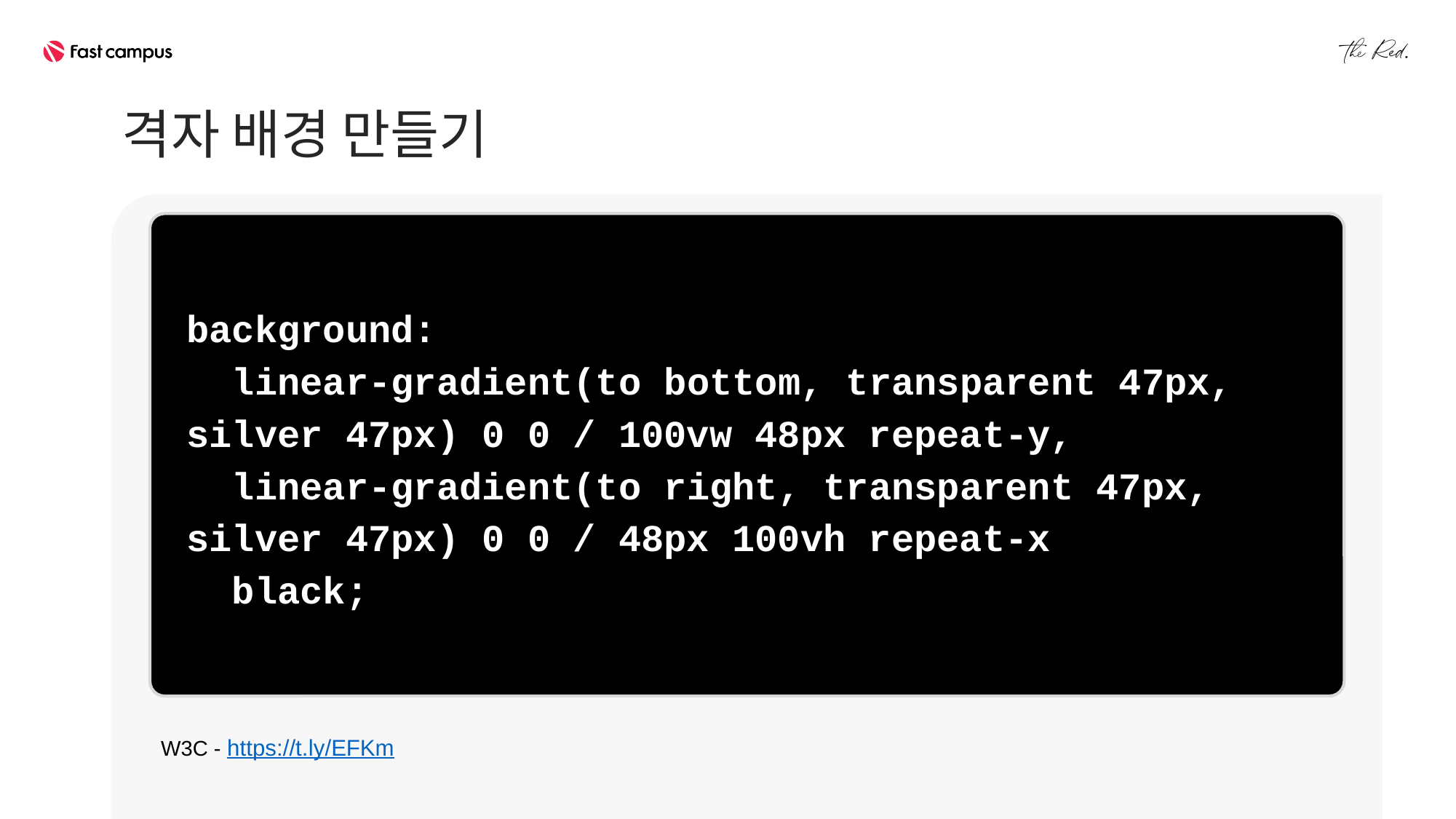

격자 배경 만들기
background:
  linear-gradient(to bottom, transparent 47px, silver 47px) 0 0 / 100vw 48px repeat-y,
  linear-gradient(to right, transparent 47px, silver 47px) 0 0 / 48px 100vh repeat-x
  black;
W3C - https://t.ly/EFKm